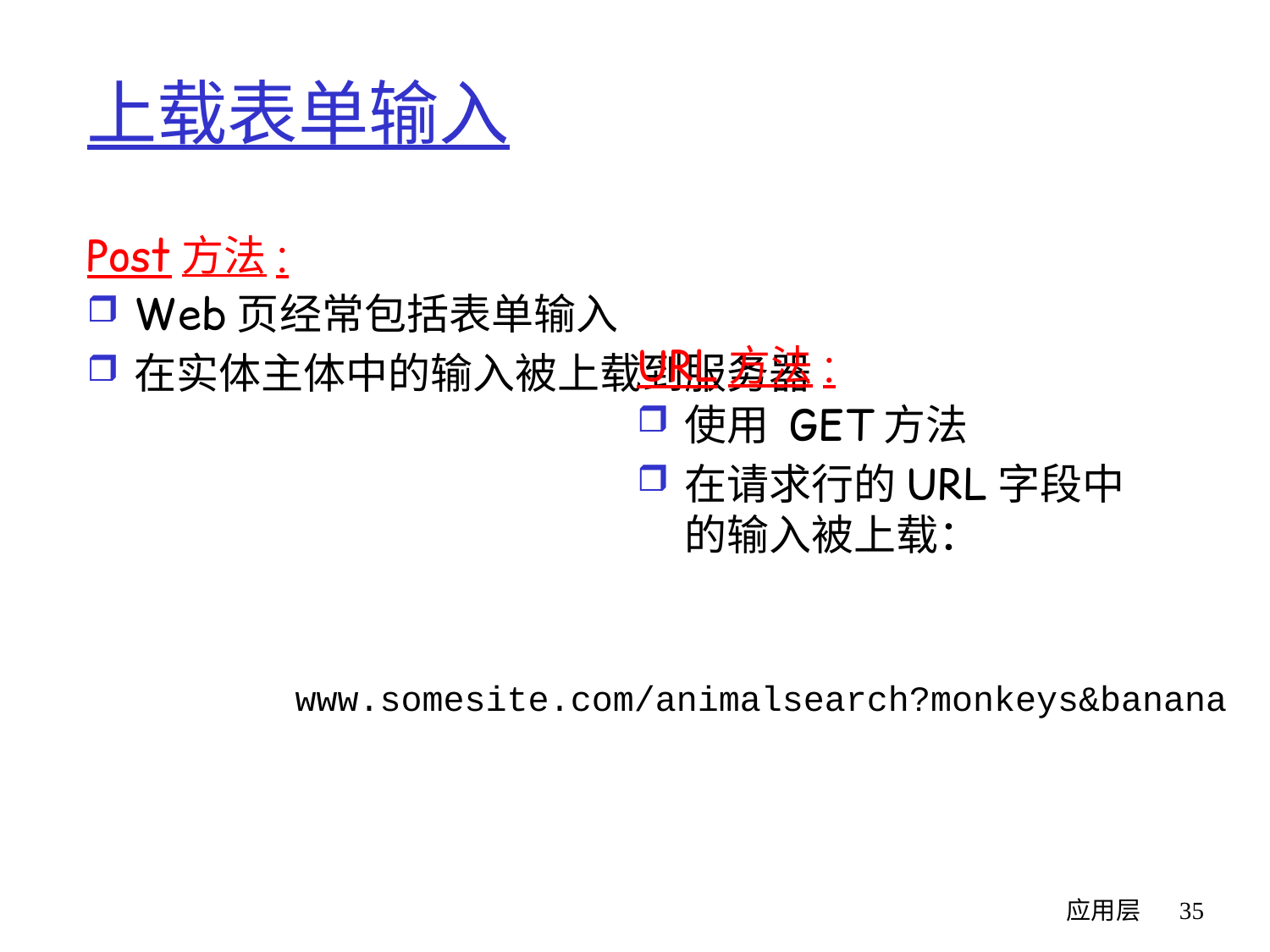

# 上载表单输入
Post方法:
Web页经常包括表单输入
在实体主体中的输入被上载到服务器
URL方法:
使用 GET方法
在请求行的URL字段中的输入被上载：
www.somesite.com/animalsearch?monkeys&banana
应用层
35